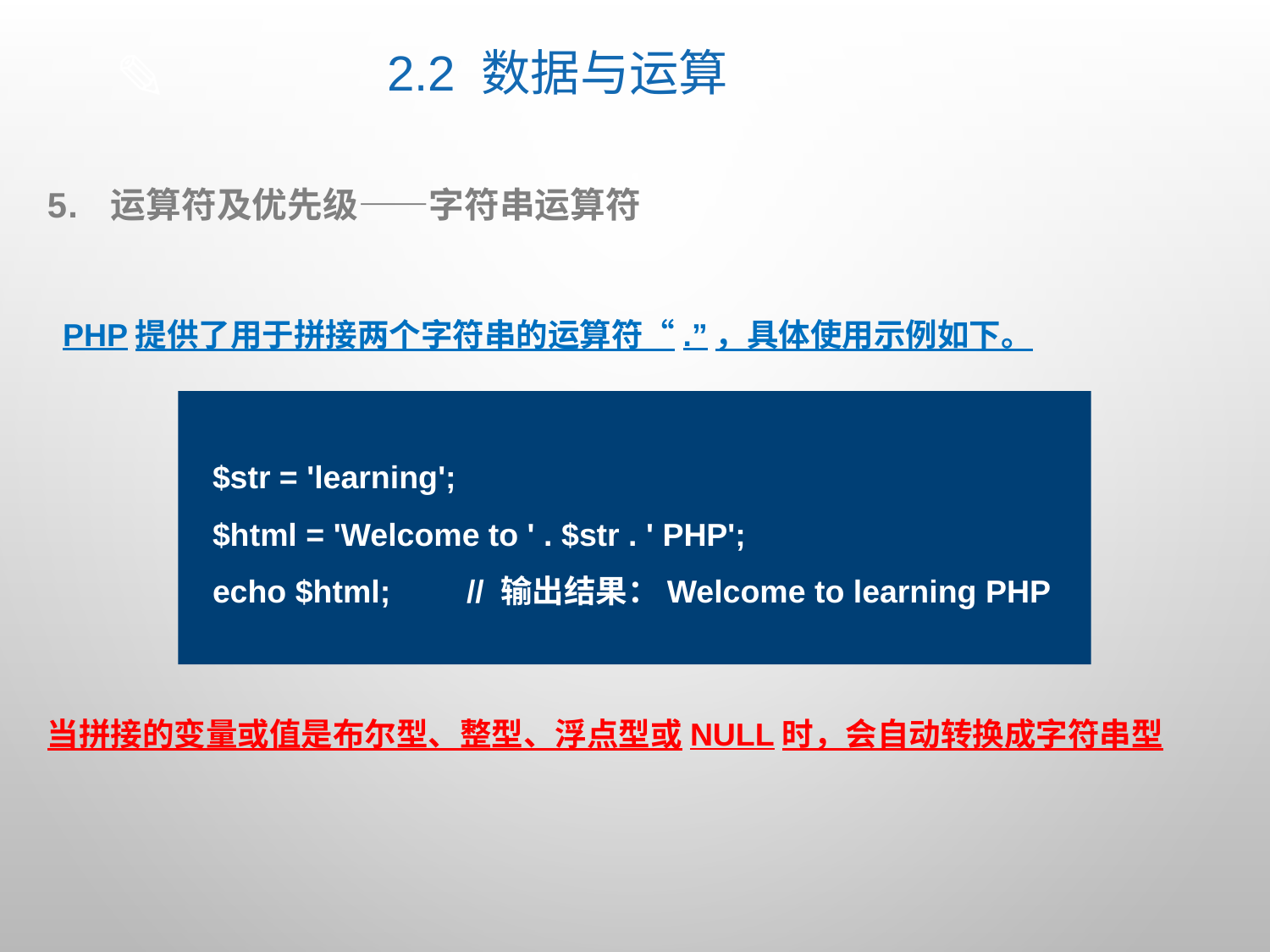

# 2.2 数据与运算
运算符及优先级——字符串运算符
PHP提供了用于拼接两个字符串的运算符“.”，具体使用示例如下。

$str = 'learning';
$html = 'Welcome to ' . $str . ' PHP';
echo $html;	// 输出结果：Welcome to learning PHP
当拼接的变量或值是布尔型、整型、浮点型或NULL时，会自动转换成字符串型